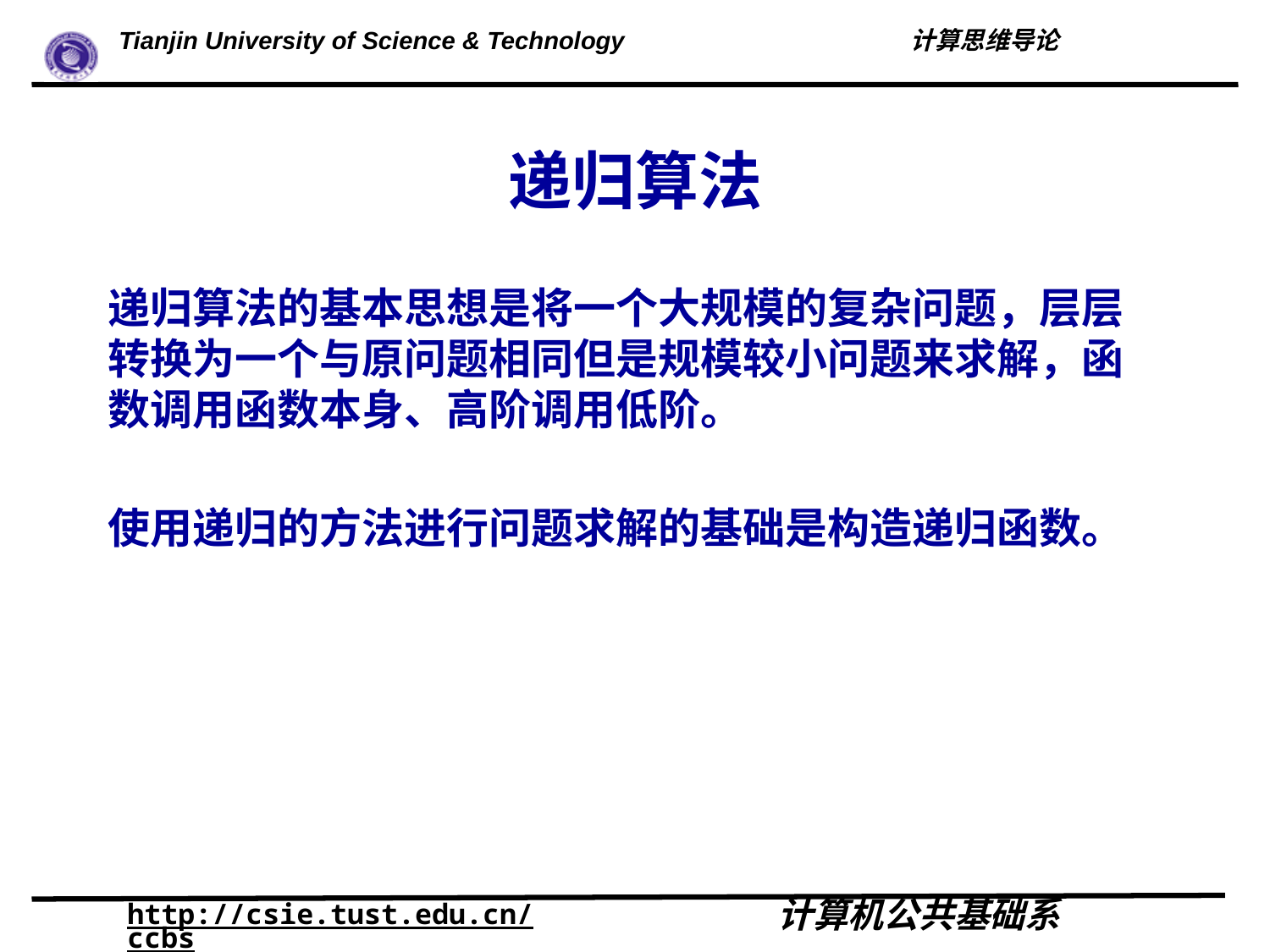

# 递归算法
递归算法的基本思想是将一个大规模的复杂问题，层层转换为一个与原问题相同但是规模较小问题来求解，函数调用函数本身、高阶调用低阶。

使用递归的方法进行问题求解的基础是构造递归函数。